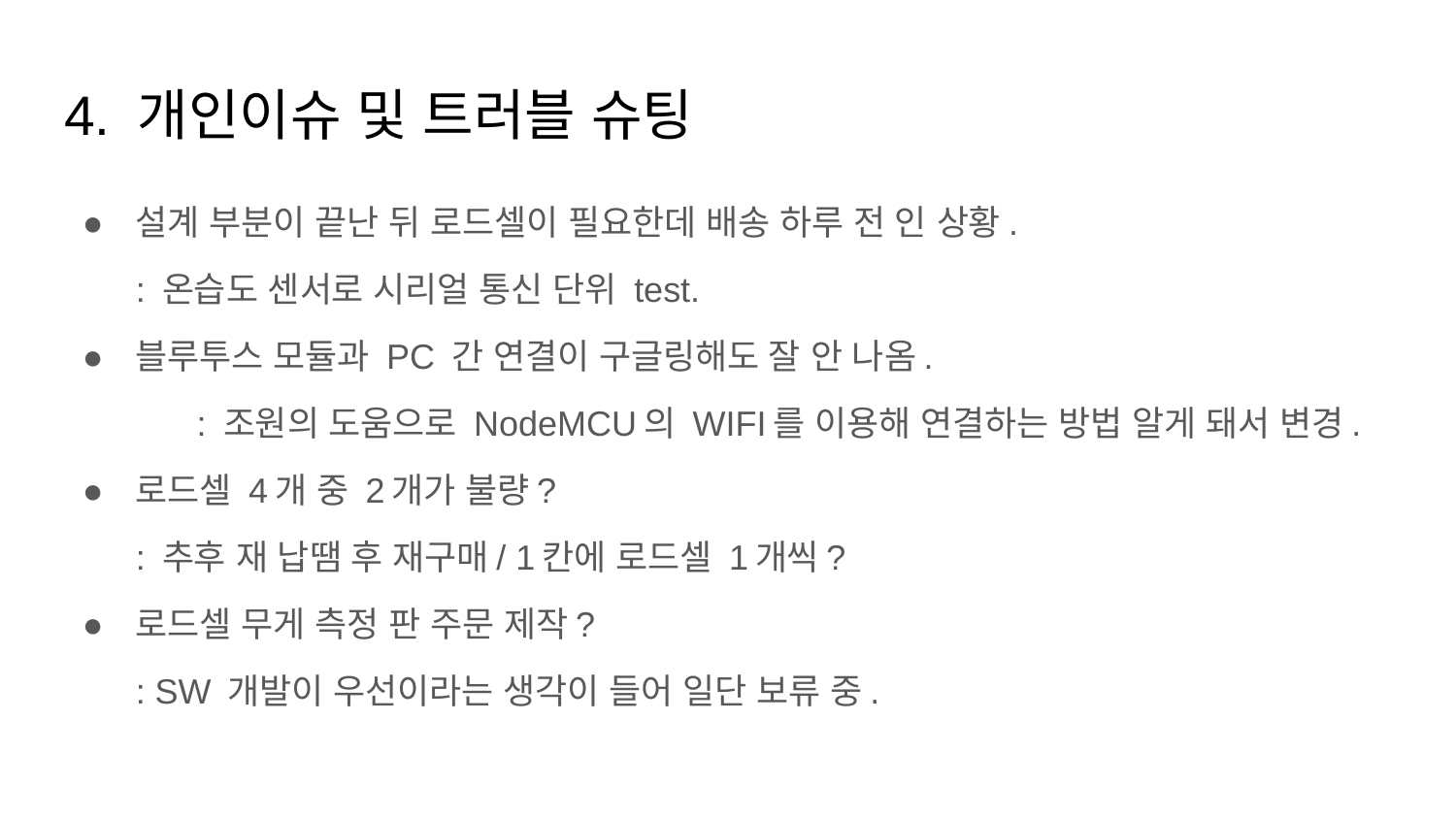

# 4. 개인이슈 및 트러블 슈팅
설계 부분이 끝난 뒤 로드셀이 필요한데 배송 하루 전 인 상황.
: 온습도 센서로 시리얼 통신 단위 test.
블루투스 모듈과 PC 간 연결이 구글링해도 잘 안 나옴.
  	: 조원의 도움으로 NodeMCU의 WIFI를 이용해 연결하는 방법 알게 돼서 변경.
로드셀 4개 중 2개가 불량?
: 추후 재 납땜 후 재구매/ 1칸에 로드셀 1개씩?
로드셀 무게 측정 판 주문 제작?
: SW 개발이 우선이라는 생각이 들어 일단 보류 중.